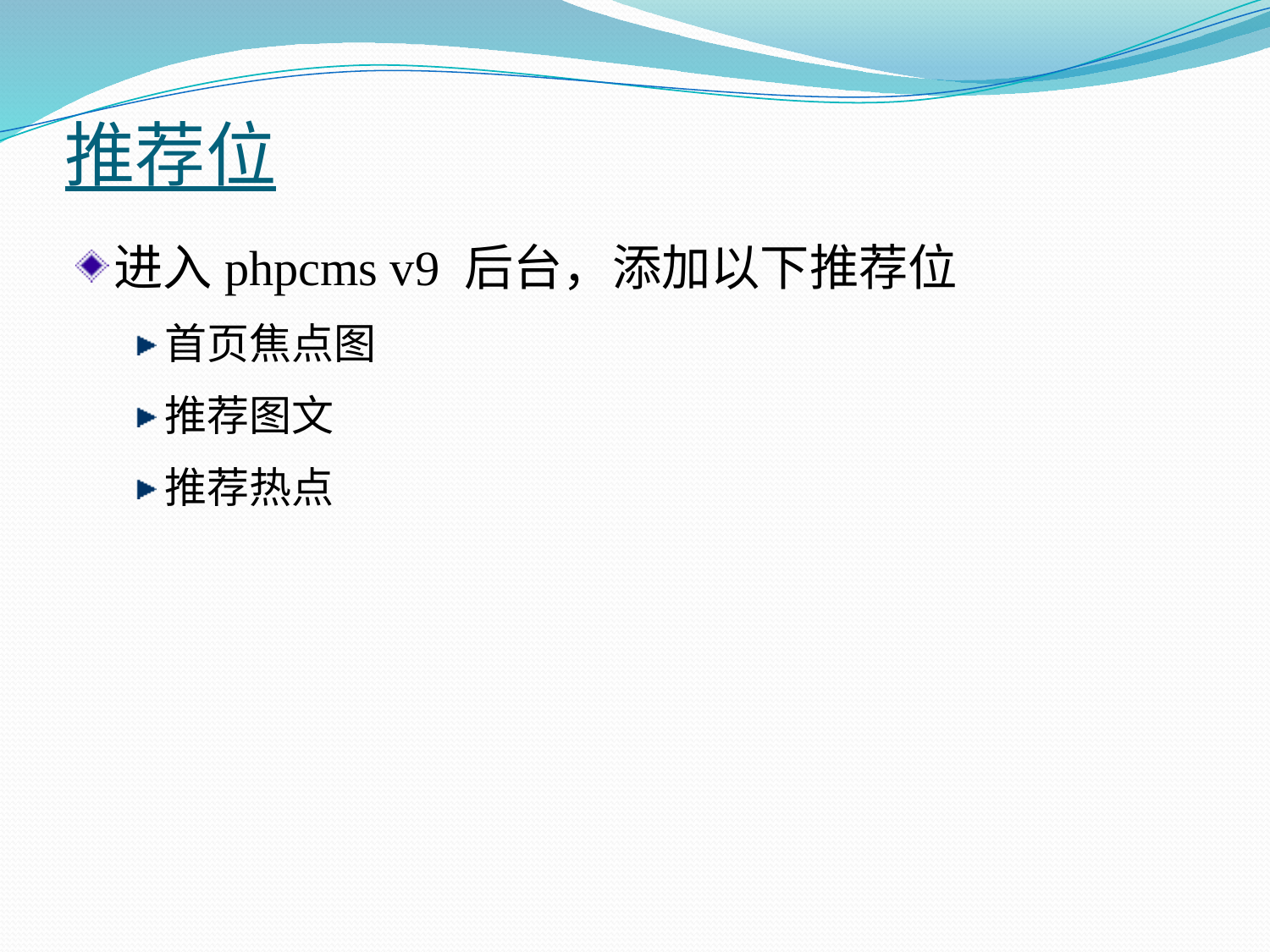

# 推荐位
进入phpcms v9 后台，添加以下推荐位
首页焦点图
推荐图文
推荐热点